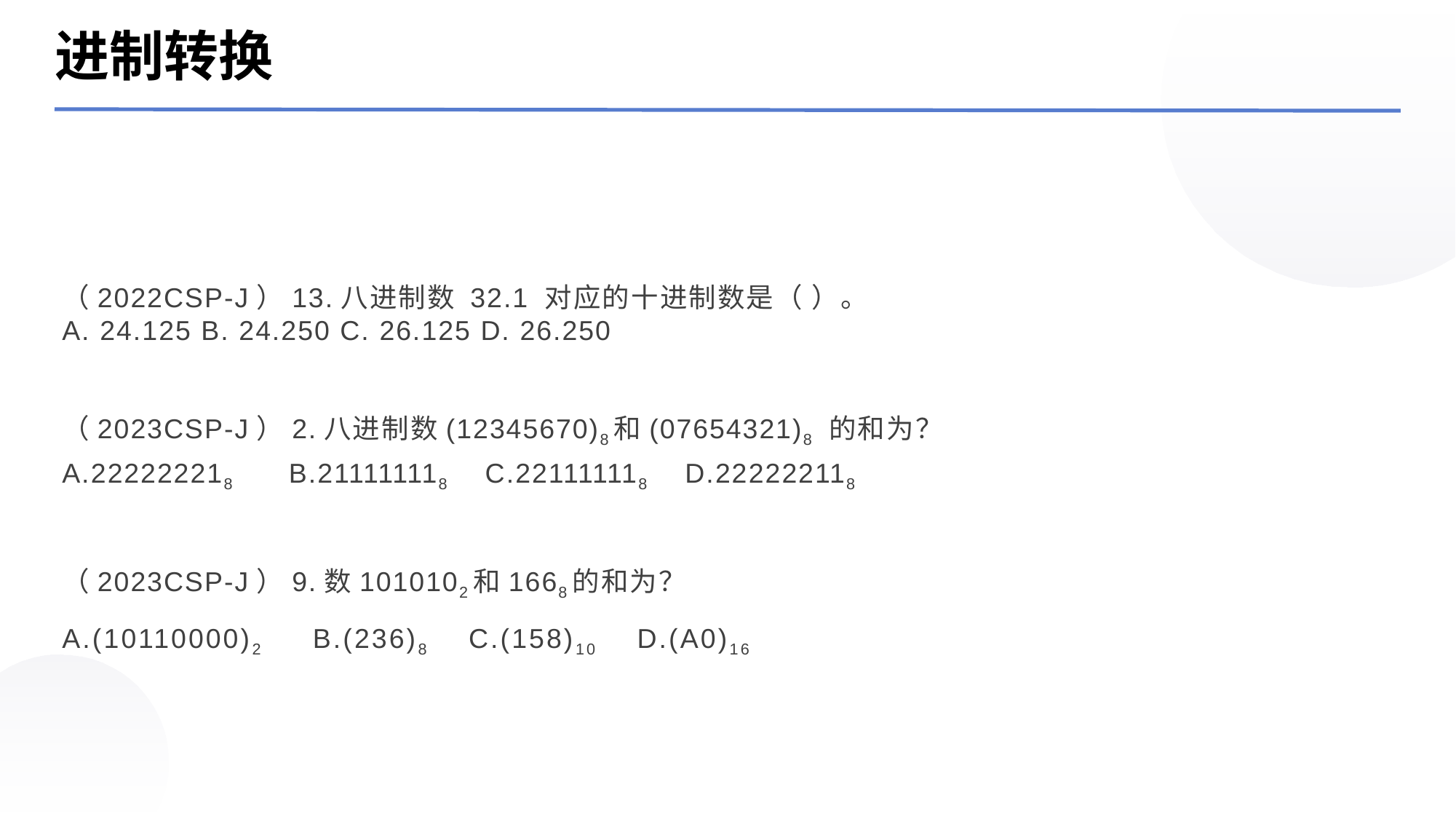

进制转换

（2022CSP-J）13.八进制数 32.1 对应的十进制数是（ ）。
A. 24.125 B. 24.250 C. 26.125 D. 26.250

（2023CSP-J）2.八进制数(12345670)8和(07654321)8 的和为？
A.222222218      B.211111118    C.221111118    D.222222118

（2023CSP-J）9.数1010102和1668的和为？
A.(10110000)2     B.(236)8    C.(158)10    D.(A0)16